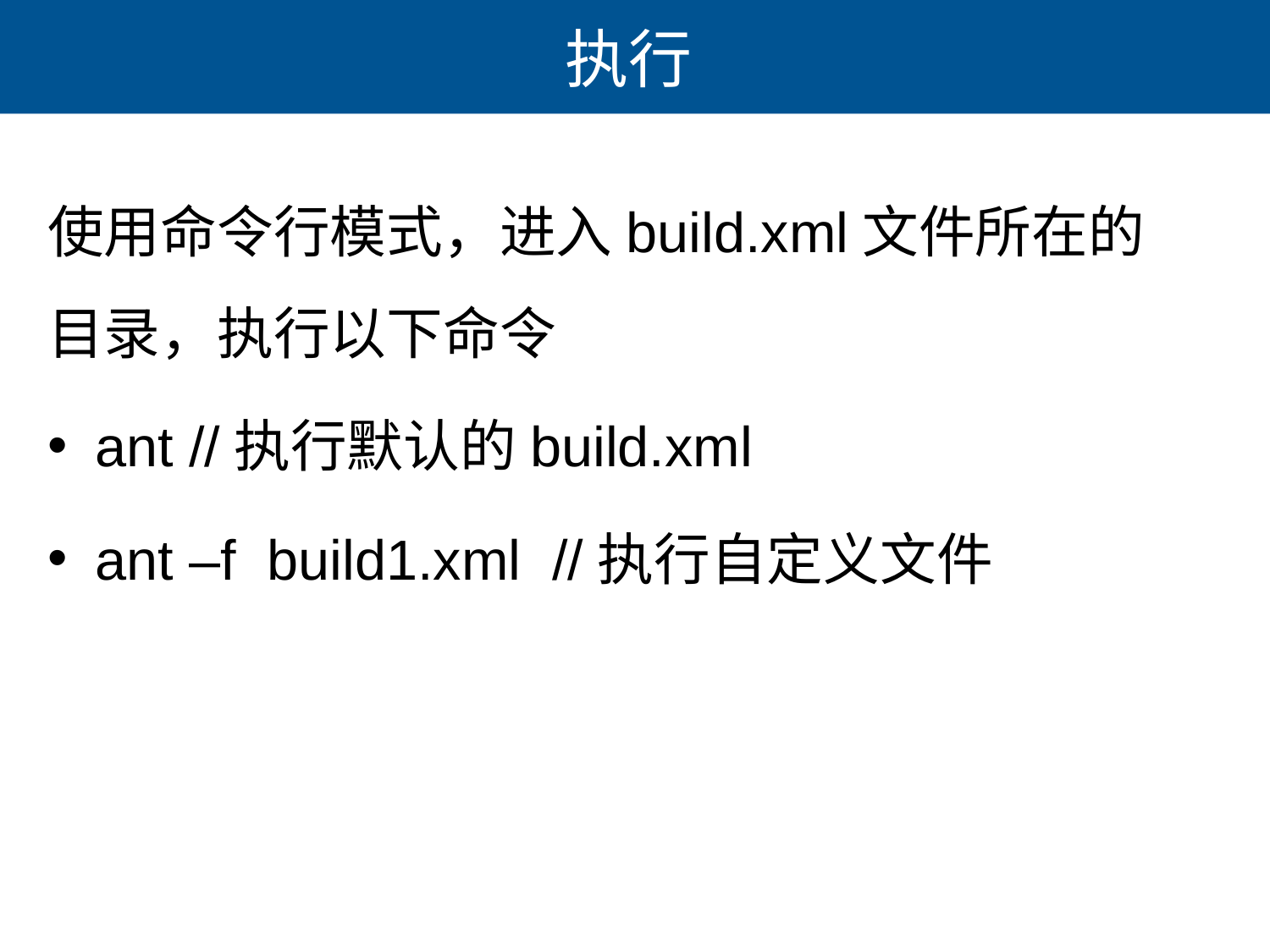

# 执行
使用命令行模式，进入build.xml文件所在的目录，执行以下命令
ant //执行默认的build.xml
ant –f  build1.xml  //执行自定义文件